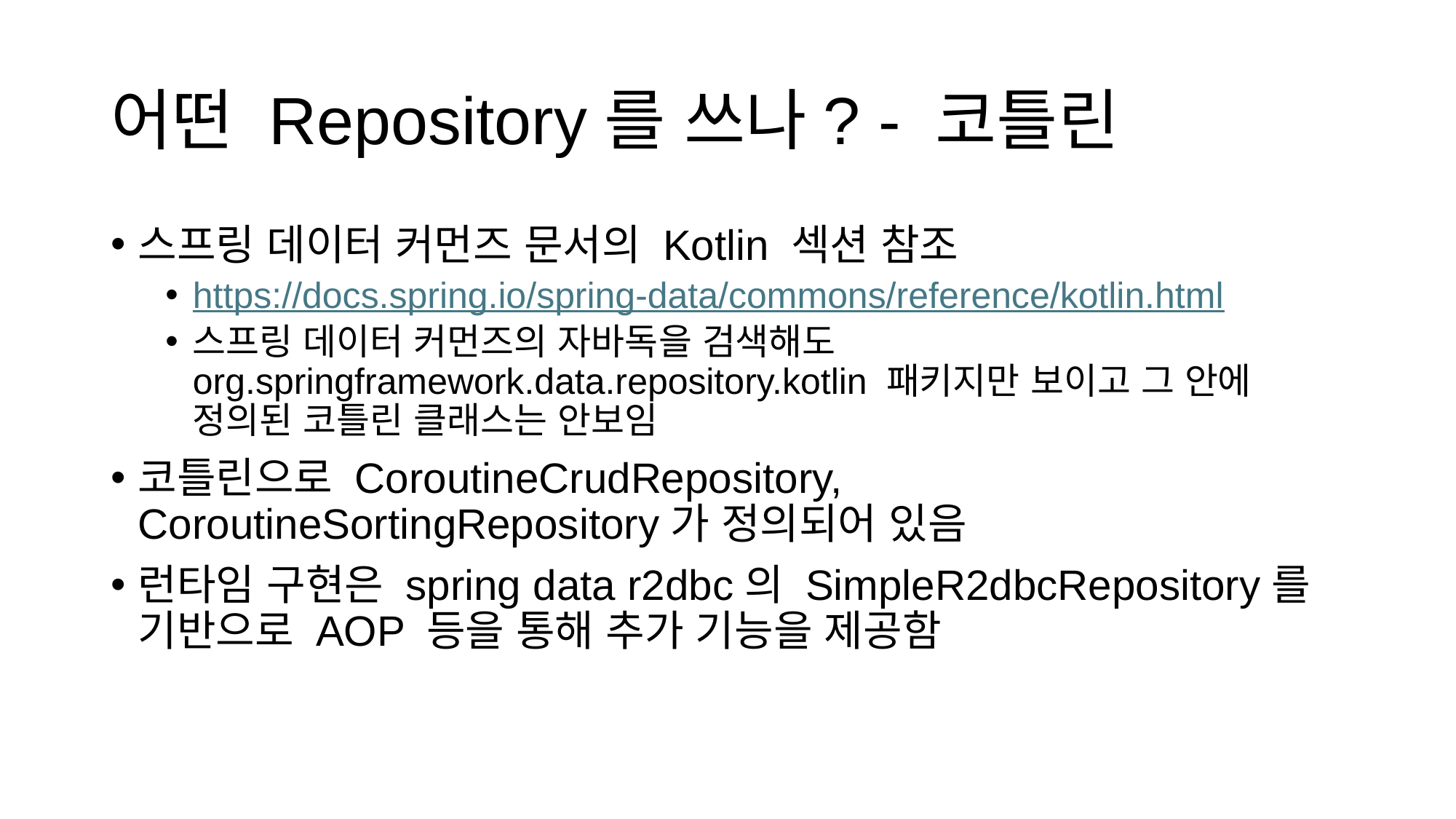

# 어떤 Repository를 쓰나? - 코틀린
스프링 데이터 커먼즈 문서의 Kotlin 섹션 참조
https://docs.spring.io/spring-data/commons/reference/kotlin.html
스프링 데이터 커먼즈의 자바독을 검색해도org.springframework.data.repository.kotlin 패키지만 보이고 그 안에 정의된 코틀린 클래스는 안보임
코틀린으로 CoroutineCrudRepository, CoroutineSortingRepository가 정의되어 있음
런타임 구현은 spring data r2dbc의 SimpleR2dbcRepository를 기반으로 AOP 등을 통해 추가 기능을 제공함